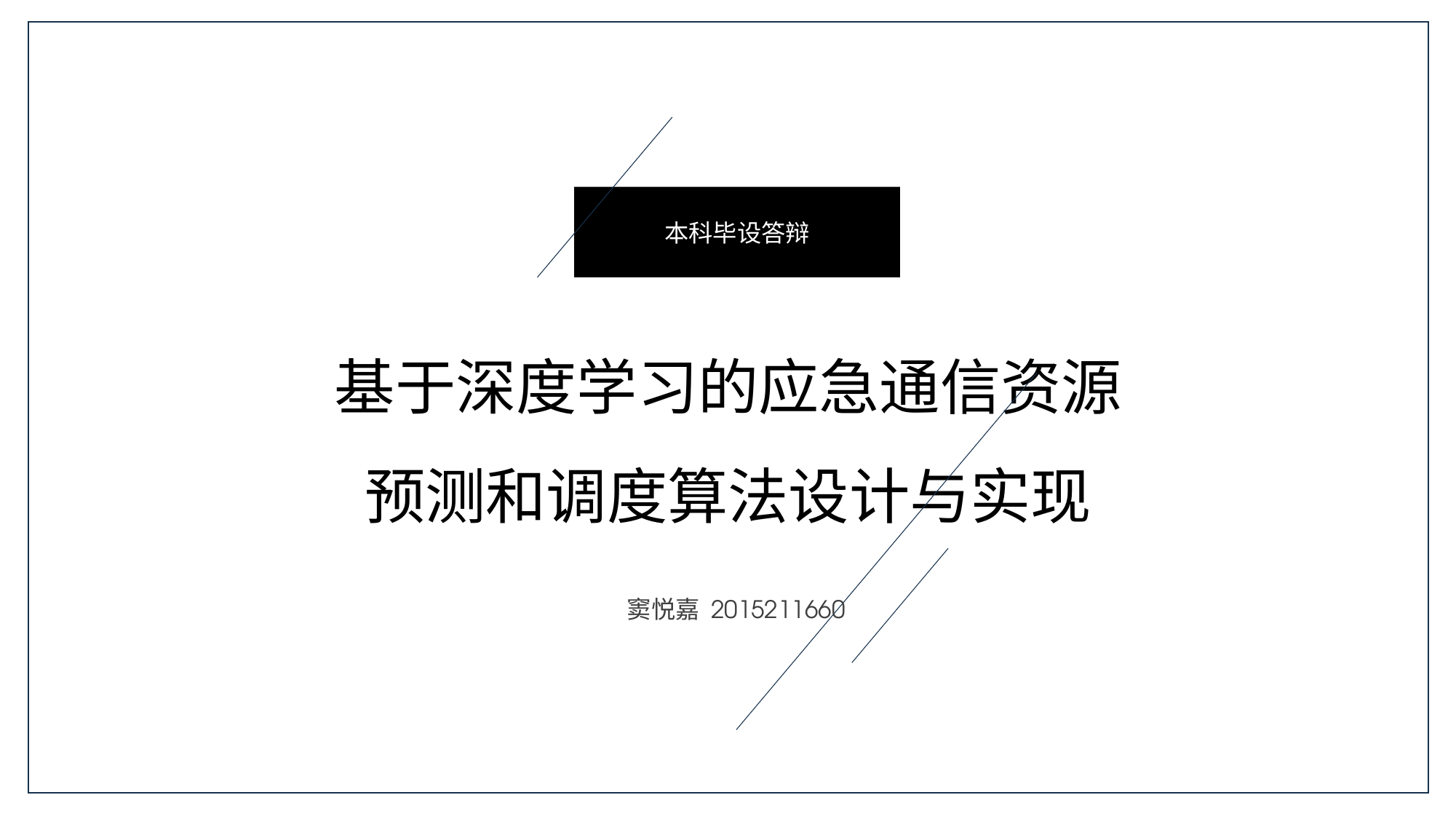

本科毕设答辩
基于深度学习的应急通信资源
预测和调度算法设计与实现
窦悦嘉 2015211660